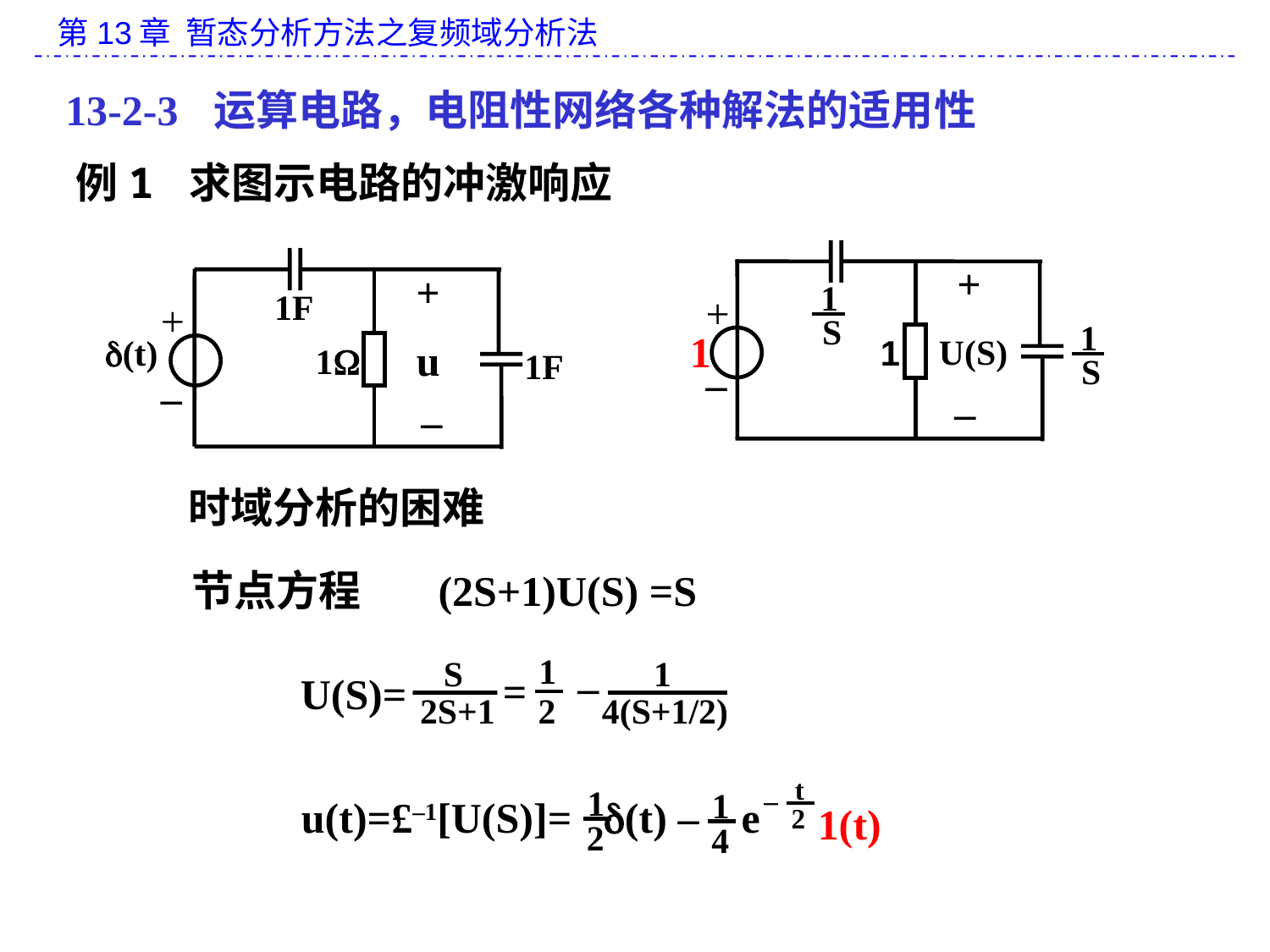

13-2-3 运算电路，电阻性网络各种解法的适用性
例1 求图示电路的冲激响应
+

1F
+
δ(t)
u
1Ω

1F

–

 –

+

1
+
S
1

1
U(S)
1

S

–

 –

时域分析的困难
节点方程       (2S+1)U(S) =S
1
1
–
4(S+1/2)
2

=
S
U(S)=
2S+1

t
1
2

–
1
4

u(t)=£–1[U(S)]=   δ(t) –    e
1(t)
2